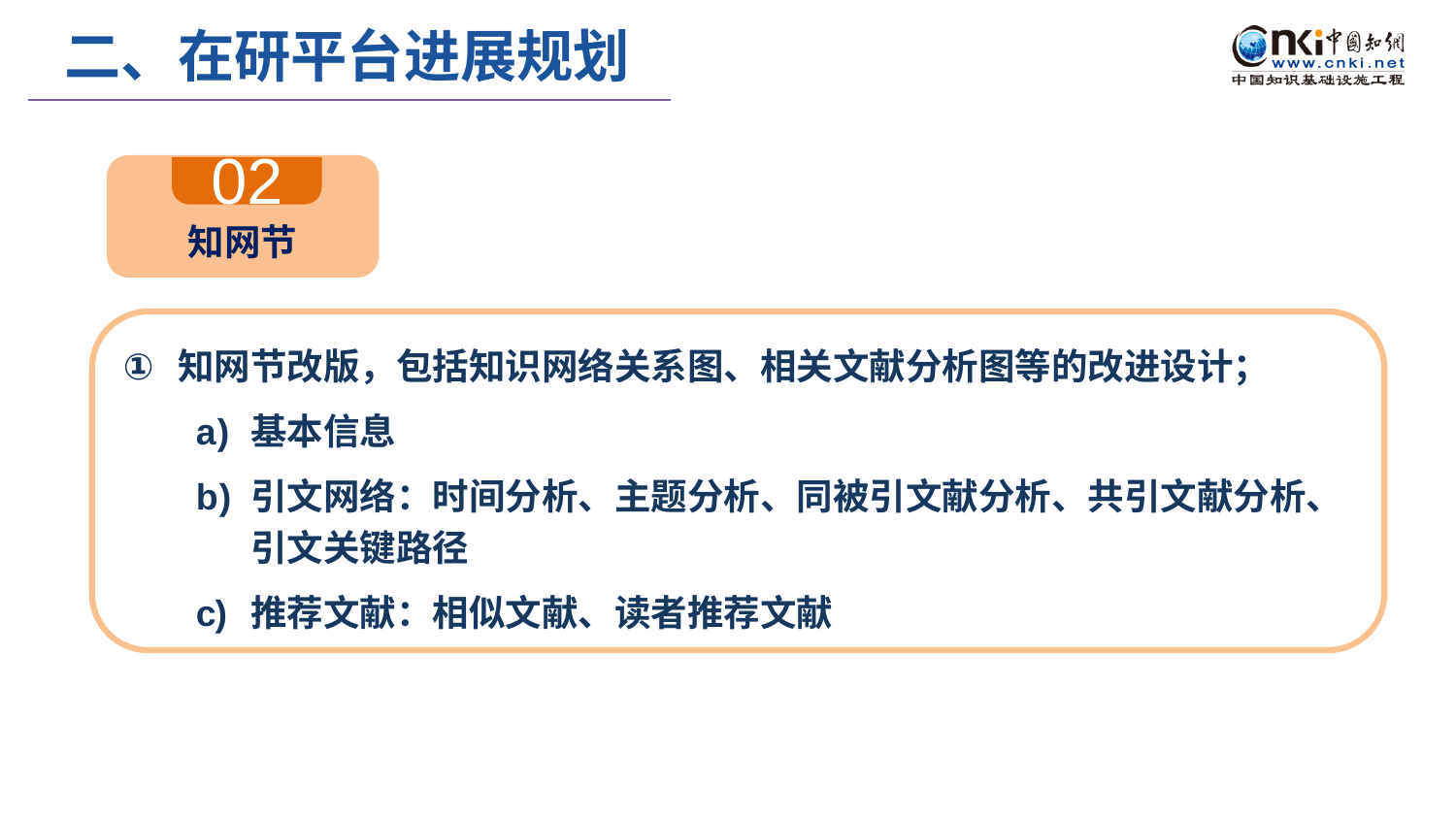

二、在研平台进展规划
02
知网节

知网节改版，包括知识网络关系图、相关文献分析图等的改进设计；
基本信息
引文网络：时间分析、主题分析、同被引文献分析、共引文献分析、引文关键路径
推荐文献：相似文献、读者推荐文献